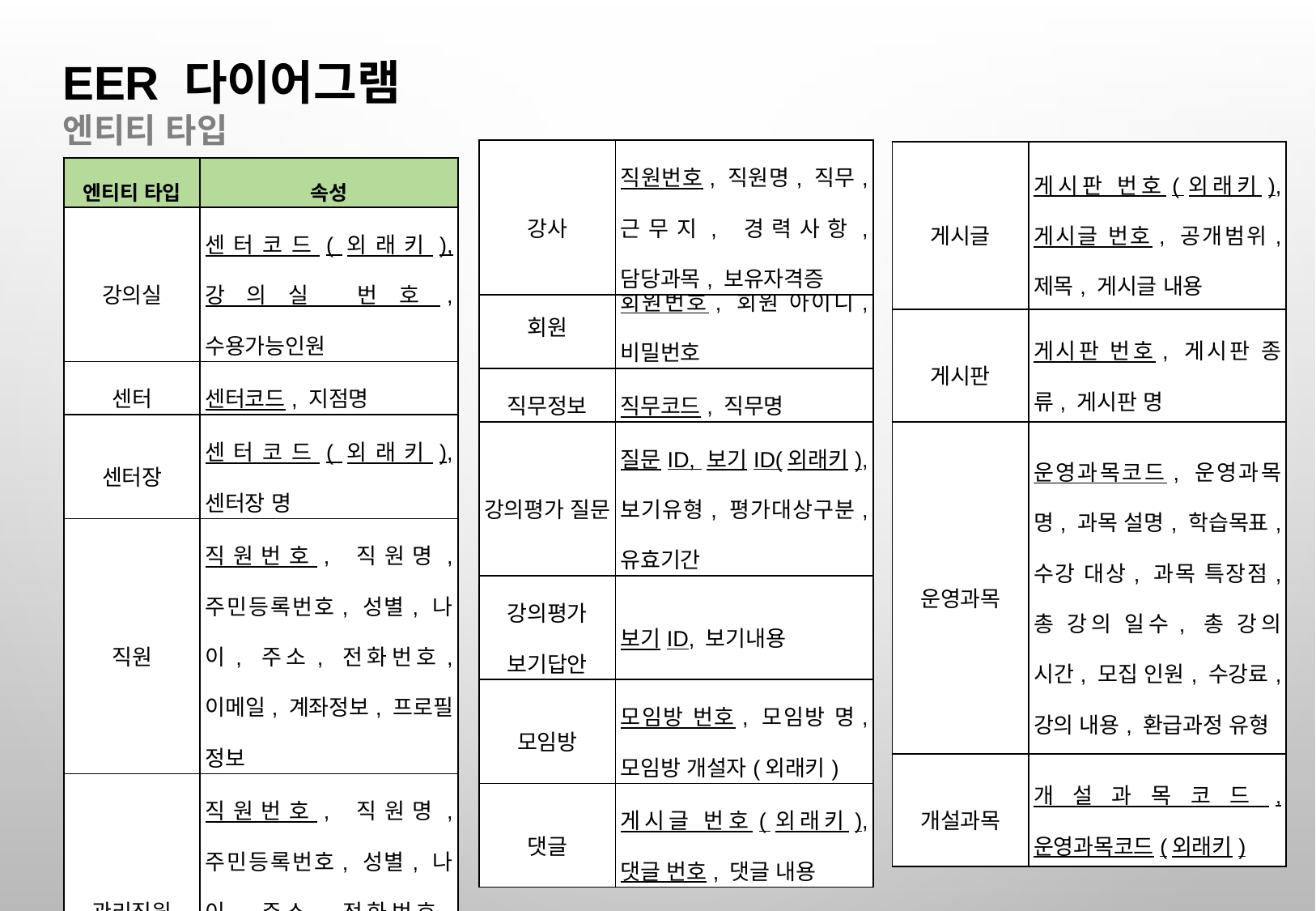

EER 다이어그램
엔티티 타입
| 강사 | 직원번호, 직원명, 직무, 근무지, 경력사항, 담당과목, 보유자격증 |
| --- | --- |
| 게시글 | 게시판 번호(외래키), 게시글 번호, 공개범위, 제목, 게시글 내용 |
| --- | --- |
| 게시판 | 게시판 번호, 게시판 종류, 게시판 명 |
| 운영과목 | 운영과목코드, 운영과목명, 과목 설명, 학습목표, 수강 대상, 과목 특장점, 총 강의 일수, 총 강의 시간, 모집 인원, 수강료, 강의 내용, 환급과정 유형 |
| 개설과목 | 개설과목코드, 운영과목코드(외래키) |
| 엔티티 타입 | 속성 |
| --- | --- |
| 강의실 | 센터코드(외래키), 강의실 번호, 수용가능인원 |
| 센터 | 센터코드, 지점명 |
| 센터장 | 센터코드(외래키), 센터장 명 |
| 직원 | 직원번호, 직원명, 주민등록번호, 성별, 나이, 주소, 전화번호, 이메일, 계좌정보, 프로필 정보 |
| 관리직원 | 직원번호, 직원명, 주민등록번호, 성별, 나이, 주소, 전화번호, 이메일, 계좌정보, 프로필 정보 |
| 회원 | 회원번호, 회원 아이디, 비밀번호 |
| --- | --- |
| 직무정보 | 직무코드, 직무명 |
| 강의평가 질문 | 질문ID, 보기ID(외래키), 보기유형, 평가대상구분, 유효기간 |
| 강의평가 보기답안 | 보기ID, 보기내용 |
| 모임방 | 모임방 번호, 모임방 명, 모임방 개설자(외래키) |
| 댓글 | 게시글 번호(외래키), 댓글 번호, 댓글 내용 |